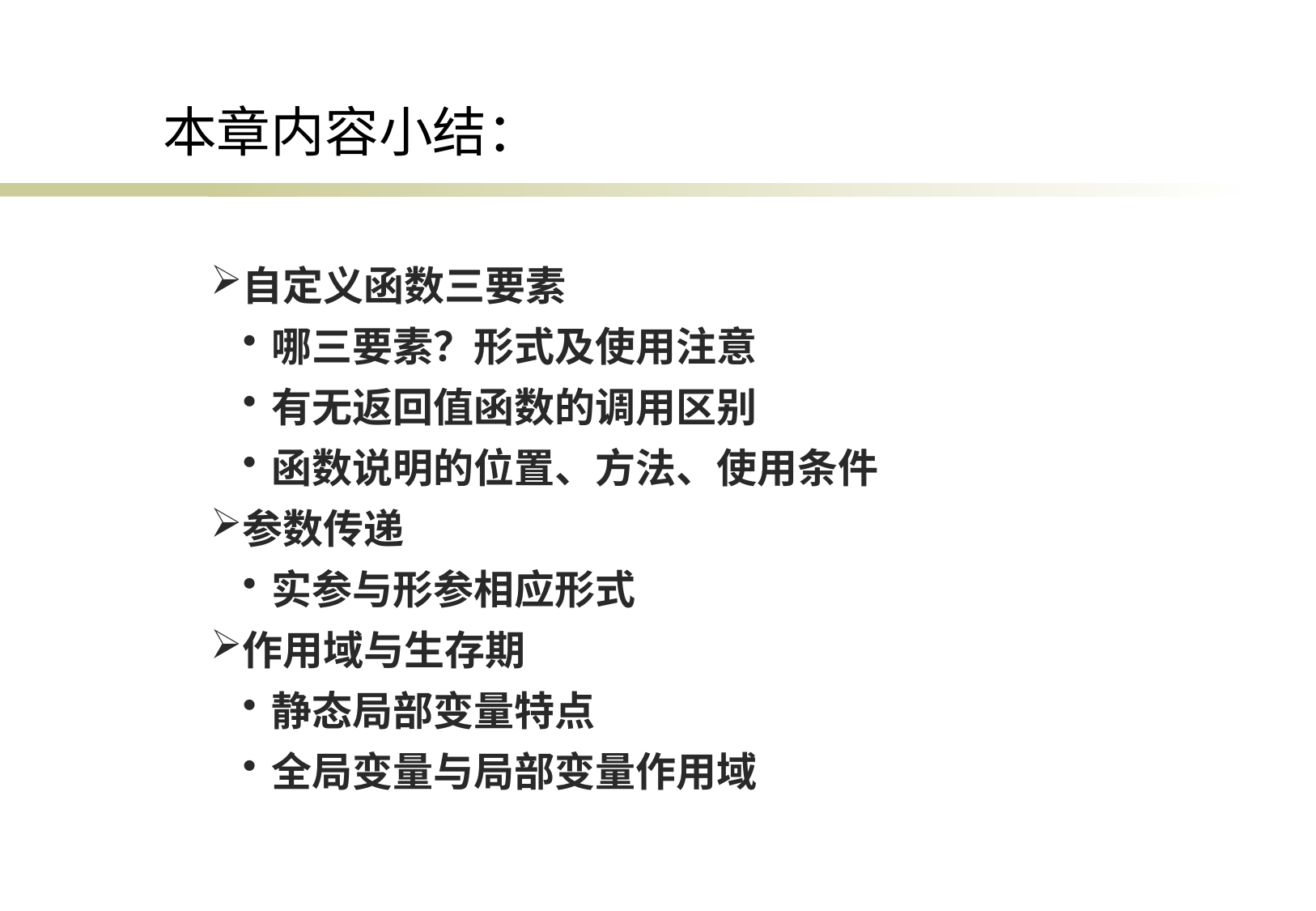

本章内容小结：
自定义函数三要素
哪三要素？形式及使用注意
有无返回值函数的调用区别
函数说明的位置、方法、使用条件
参数传递
实参与形参相应形式
作用域与生存期
静态局部变量特点
全局变量与局部变量作用域